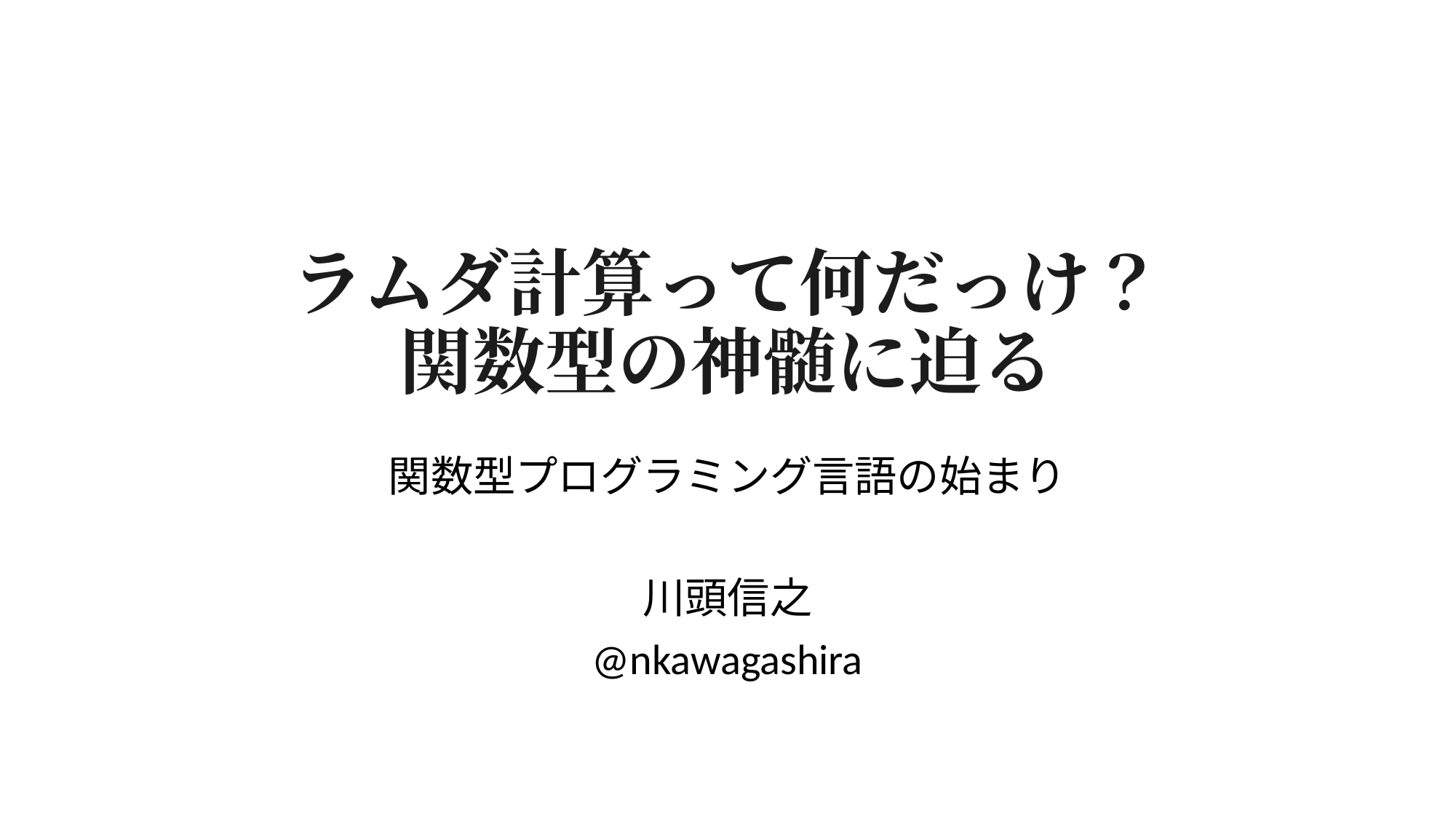

# ラムダ計算って何だっけ？ 関数型の神髄に迫る
関数型プログラミング言語の始まり

川頭信之
@nkawagashira